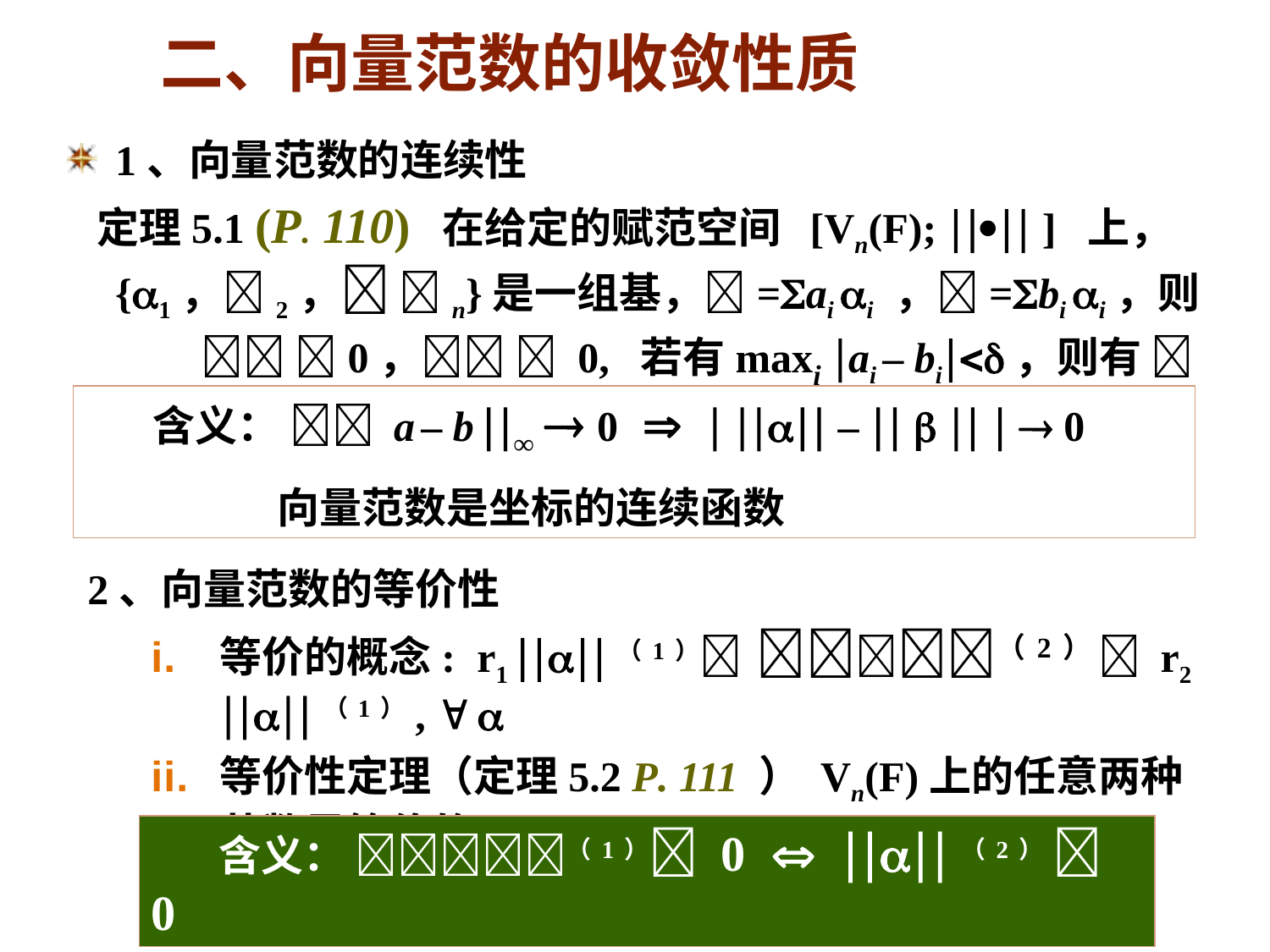

# 二、向量范数的收敛性质
1、向量范数的连续性
  定理5.1 (P. 110)  在给定的赋范空间  [Vn(F); ||•|| ]  上，  {α1，α2，… αn}是一组基，α=Σai αi ，β=Σbi αi，则           ∀ε >0，∃δ > 0,  若有maxi |ai – bi|<δ，则有 | ||α|| – || β || | < ε 。
      含义： || a – b ||∞ → 0  ⇒  | ||α|| – || β || | → 0
                   向量范数是坐标的连续函数
2、向量范数的等价性
等价的概念:  r1 ||α||（1）≤  ||α||（2） ≤ r2 ||α||（1）, ∀ α
等价性定理（定理5.2 P. 111 ） Vn(F)上的任意两种范数是等价的。
      含义： ||α||（1）→ 0  ⇔  ||α||（2） → 0